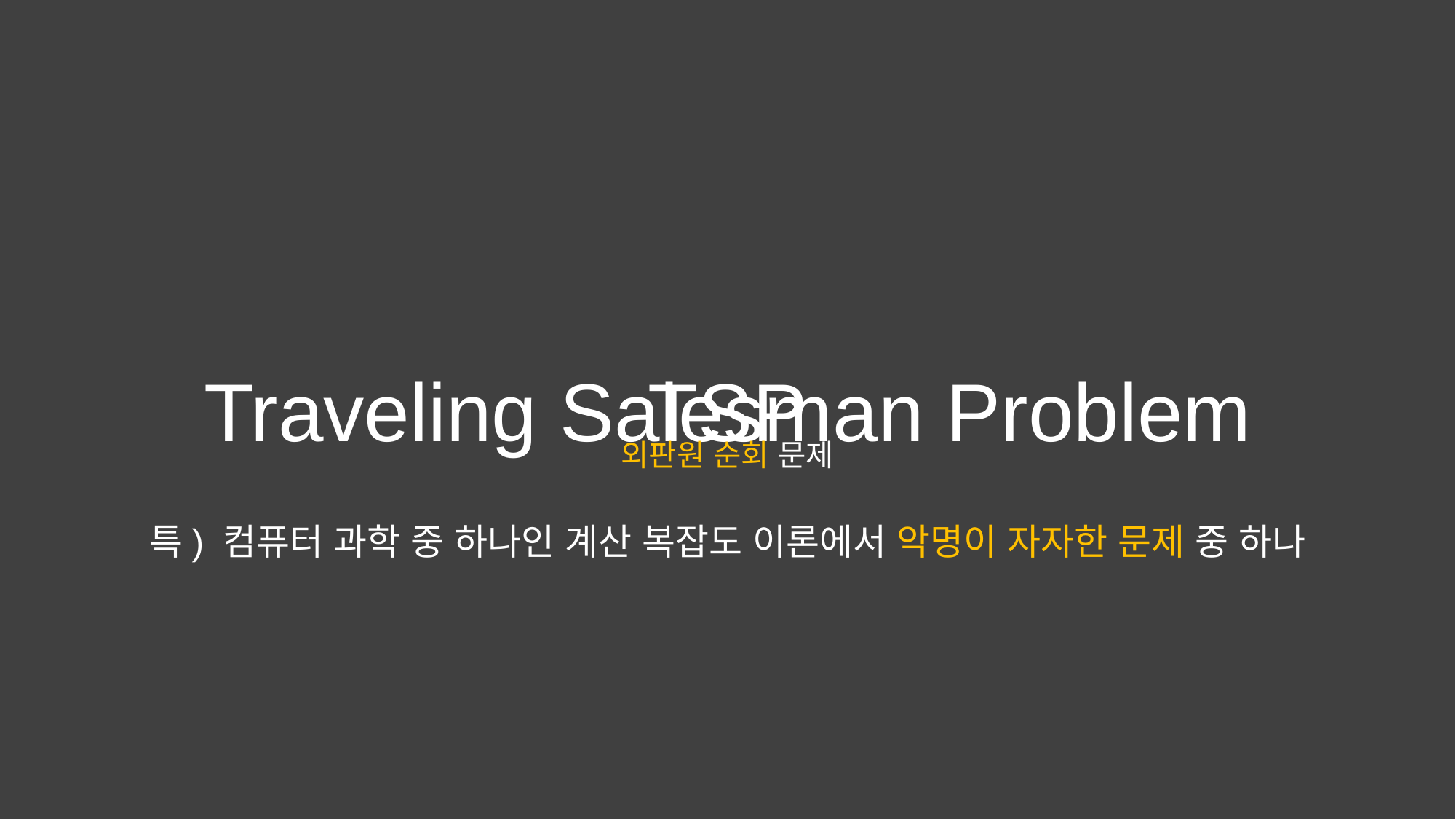

Traveling Salesman Problem
TSP
외판원 순회 문제
특) 컴퓨터 과학 중 하나인 계산 복잡도 이론에서 악명이 자자한 문제 중 하나